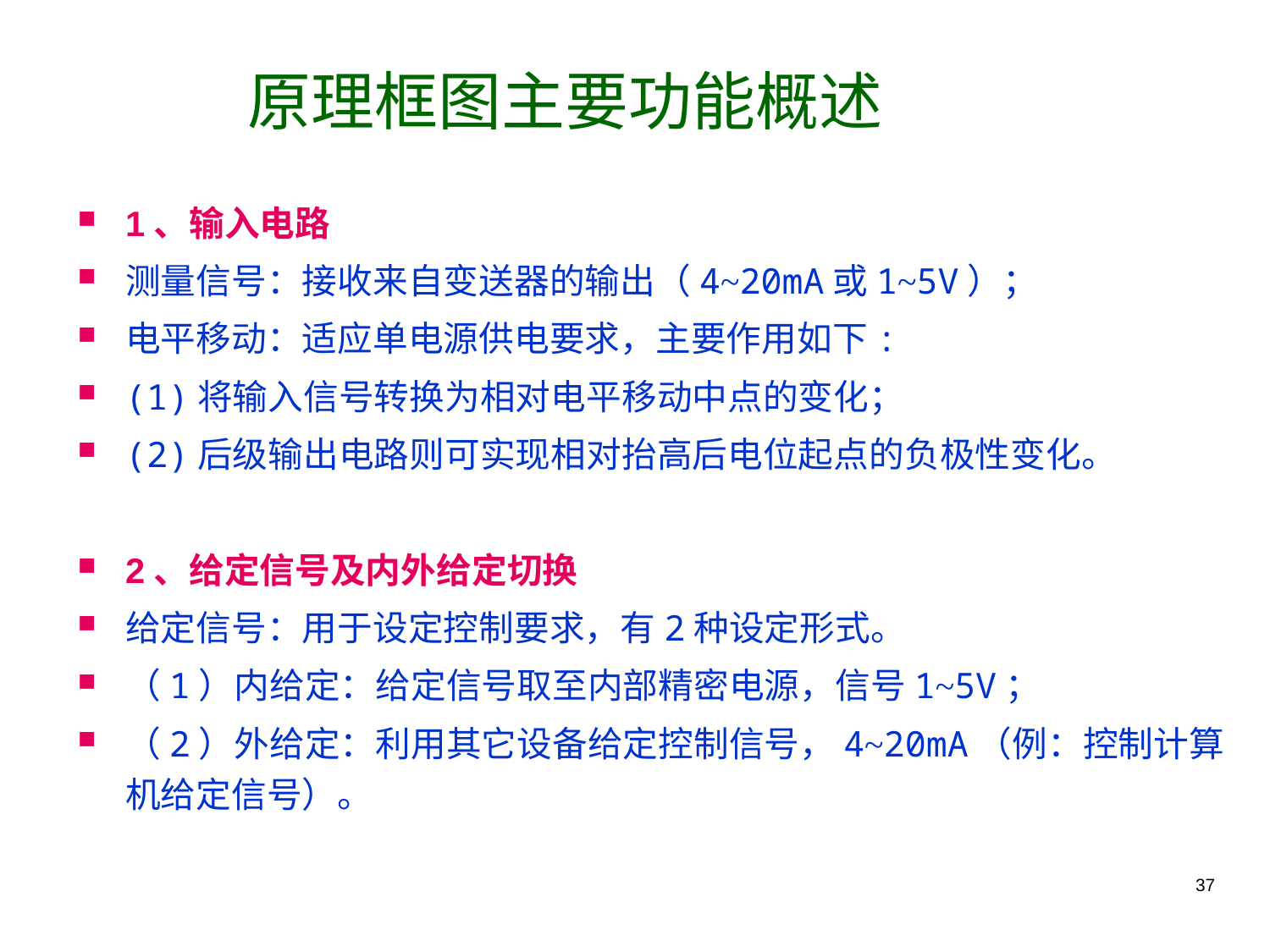

# 原理框图主要功能概述
1、输入电路
测量信号：接收来自变送器的输出（4~20mA或1~5V）；
电平移动：适应单电源供电要求，主要作用如下:
(1)将输入信号转换为相对电平移动中点的变化；
(2)后级输出电路则可实现相对抬高后电位起点的负极性变化。

2、给定信号及内外给定切换
给定信号：用于设定控制要求，有2种设定形式。
（1）内给定：给定信号取至内部精密电源，信号1~5V；
（2）外给定：利用其它设备给定控制信号，4~20mA（例：控制计算机给定信号）。

37